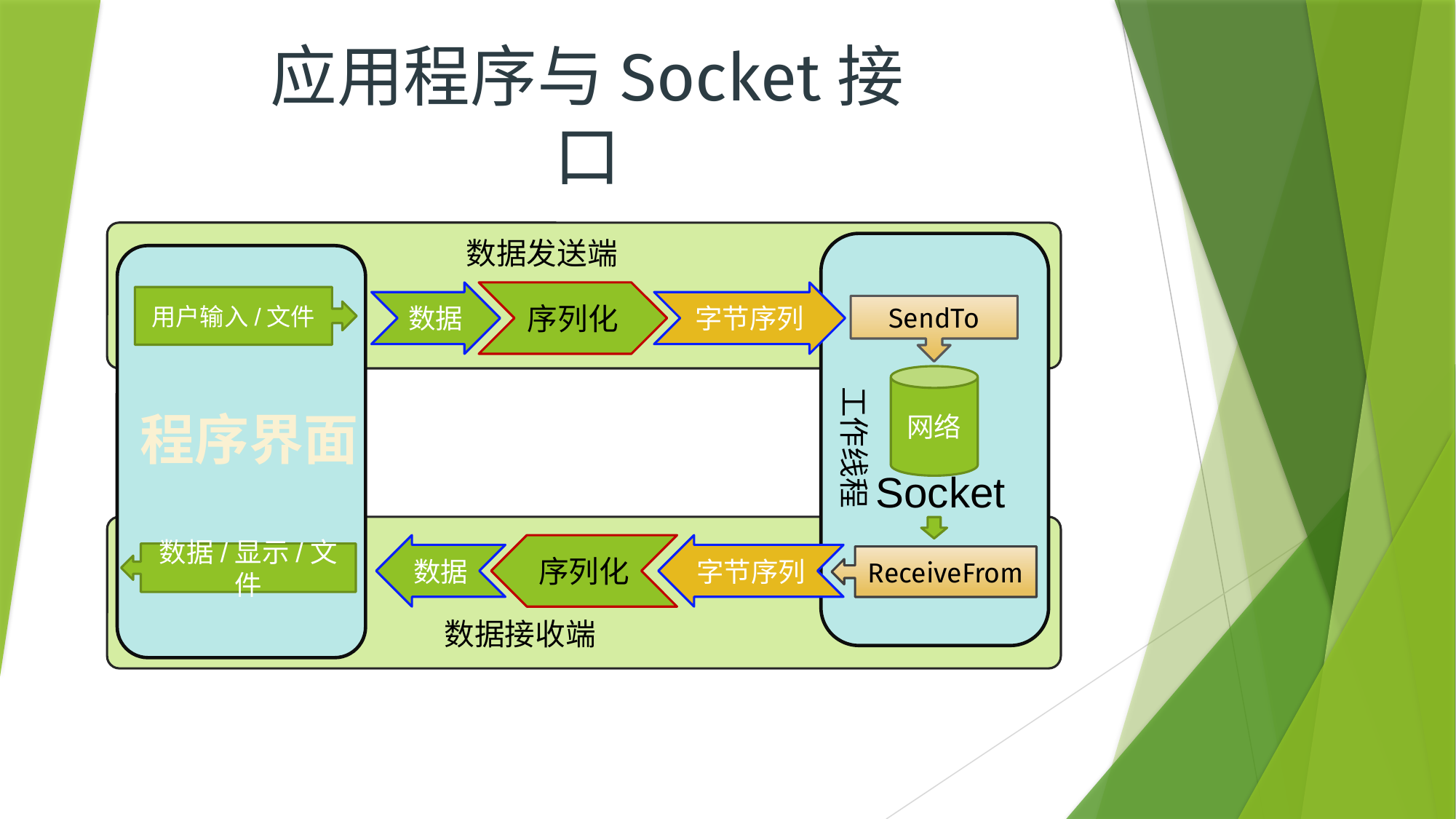

应用程序与Socket接口

数据发送端

数据
序列化
字节序列
用户输入/文件
SendTo
网络
工作线程
程序界面
Socket

数据
字节序列
序列化
数据/显示/文件
ReceiveFrom
数据接收端